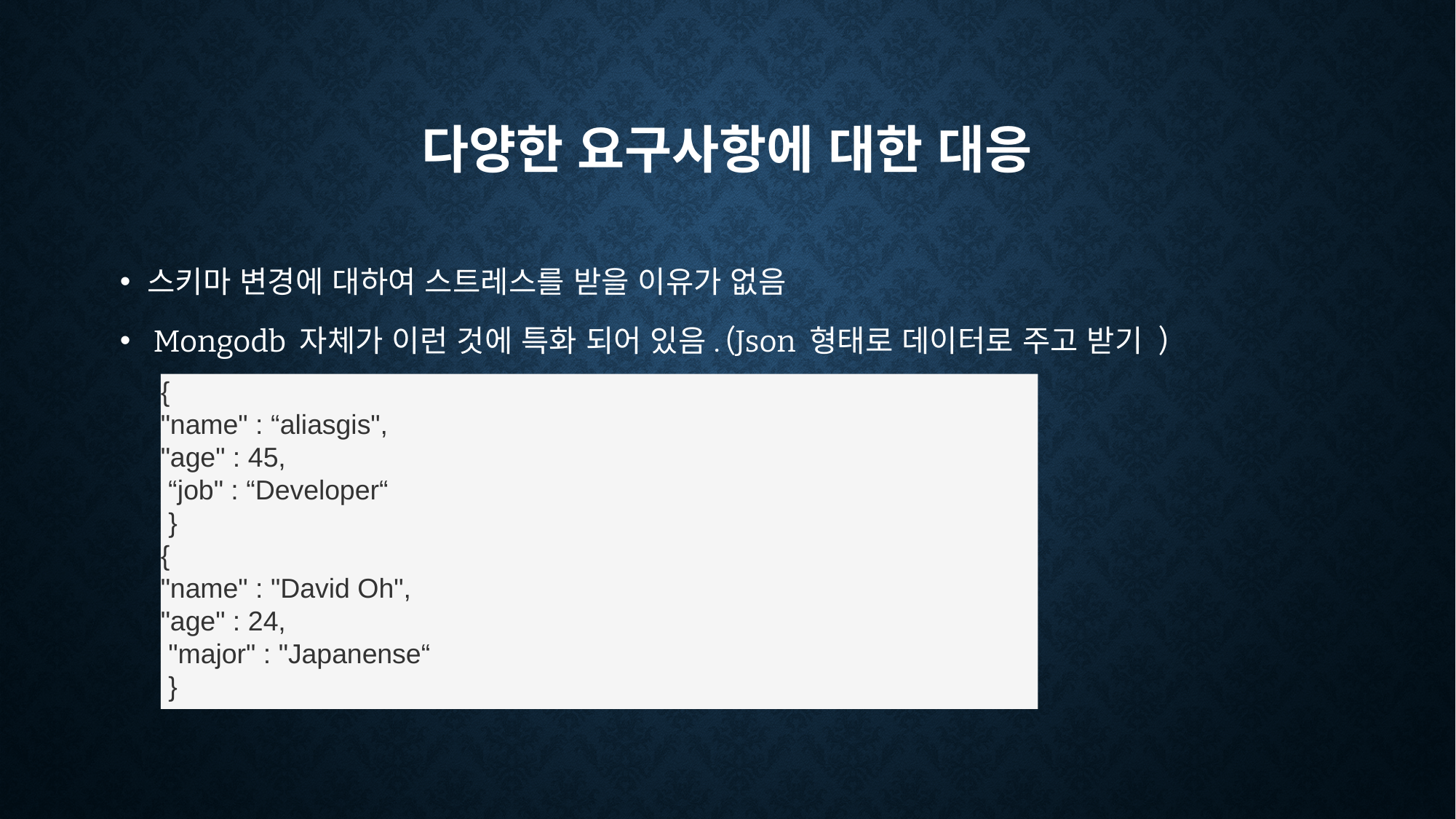

# 다양한 요구사항에 대한 대응
스키마 변경에 대하여 스트레스를 받을 이유가 없음
 Mongodb 자체가 이런 것에 특화 되어 있음. (Json 형태로 데이터로 주고 받기 )

{
"name" : “aliasgis",
"age" : 45,
 “job" : “Developer“
 }
{
"name" : "David Oh",
"age" : 24,
 "major" : "Japanense“
 }